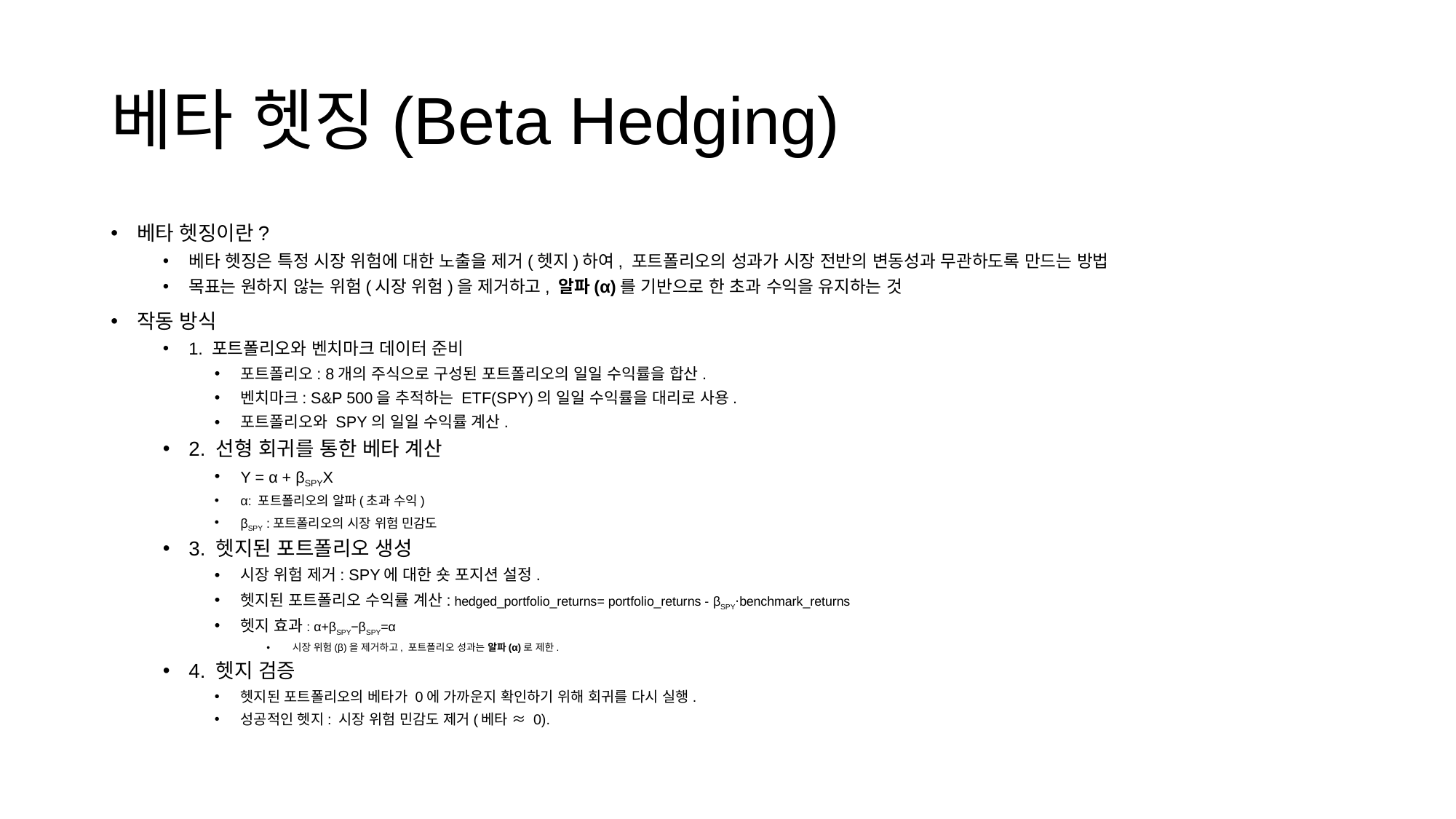

# 베타 헷징(Beta Hedging)
베타 헷징이란?
베타 헷징은 특정 시장 위험에 대한 노출을 제거(헷지)하여, 포트폴리오의 성과가 시장 전반의 변동성과 무관하도록 만드는 방법
목표는 원하지 않는 위험(시장 위험)을 제거하고, 알파(α)를 기반으로 한 초과 수익을 유지하는 것
작동 방식
1. 포트폴리오와 벤치마크 데이터 준비
포트폴리오: 8개의 주식으로 구성된 포트폴리오의 일일 수익률을 합산.
벤치마크: S&P 500을 추적하는 ETF(SPY)의 일일 수익률을 대리로 사용.
포트폴리오와 SPY의 일일 수익률 계산.
2. 선형 회귀를 통한 베타 계산
Y = α + βSPY​X
α: 포트폴리오의 알파(초과 수익)
βSPY​ :포트폴리오의 시장 위험 민감도
3. 헷지된 포트폴리오 생성
시장 위험 제거: SPY에 대한 숏 포지션 설정.
헷지된 포트폴리오 수익률 계산: hedged_portfolio_returns= portfolio_returns - βSPY​⋅benchmark_returns
헷지 효과: α+βSPY​−βSPY​=α
시장 위험(β)을 제거하고, 포트폴리오 성과는 알파(α)로 제한.
4. 헷지 검증
헷지된 포트폴리오의 베타가 0에 가까운지 확인하기 위해 회귀를 다시 실행.
성공적인 헷지: 시장 위험 민감도 제거(베타 ≈ 0).